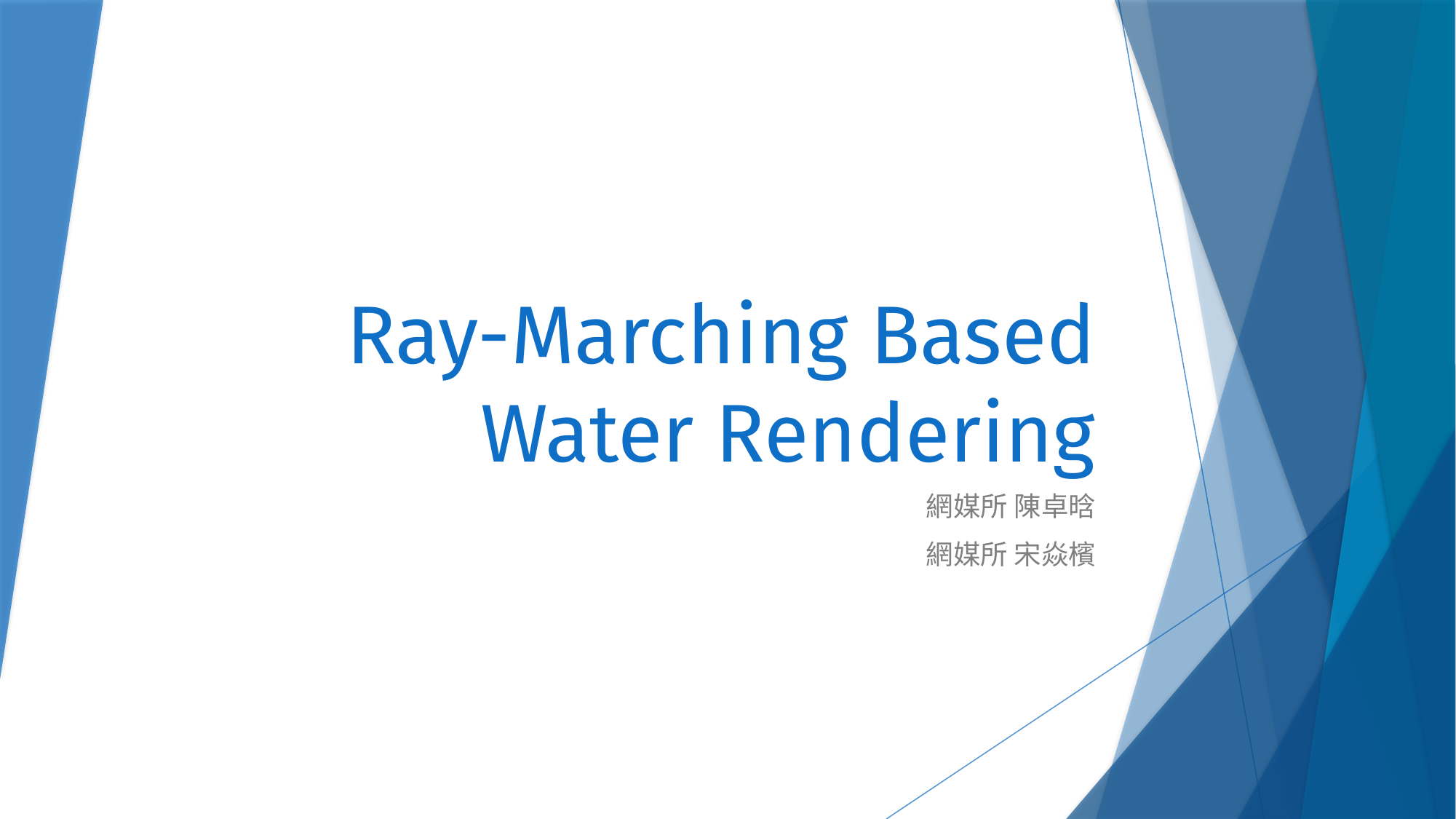

# Ray-Marching Based Water Rendering
網媒所 陳卓晗
網媒所 宋焱檳